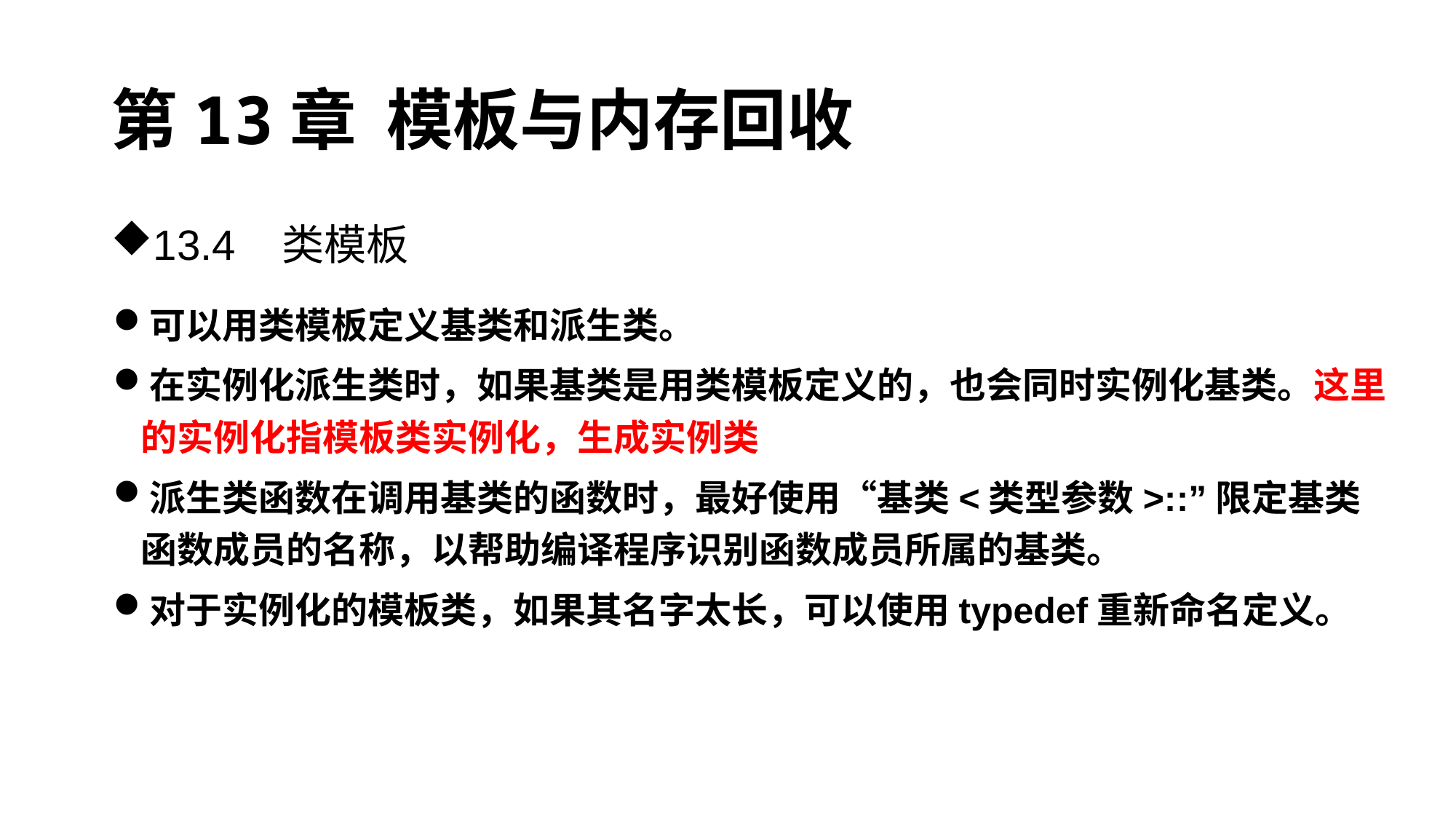

# 第13章  模板与内存回收
13.4   类模板
可以用类模板定义基类和派生类。
在实例化派生类时，如果基类是用类模板定义的，也会同时实例化基类。这里的实例化指模板类实例化，生成实例类
派生类函数在调用基类的函数时，最好使用“基类<类型参数>::”限定基类函数成员的名称，以帮助编译程序识别函数成员所属的基类。
对于实例化的模板类，如果其名字太长，可以使用typedef重新命名定义。